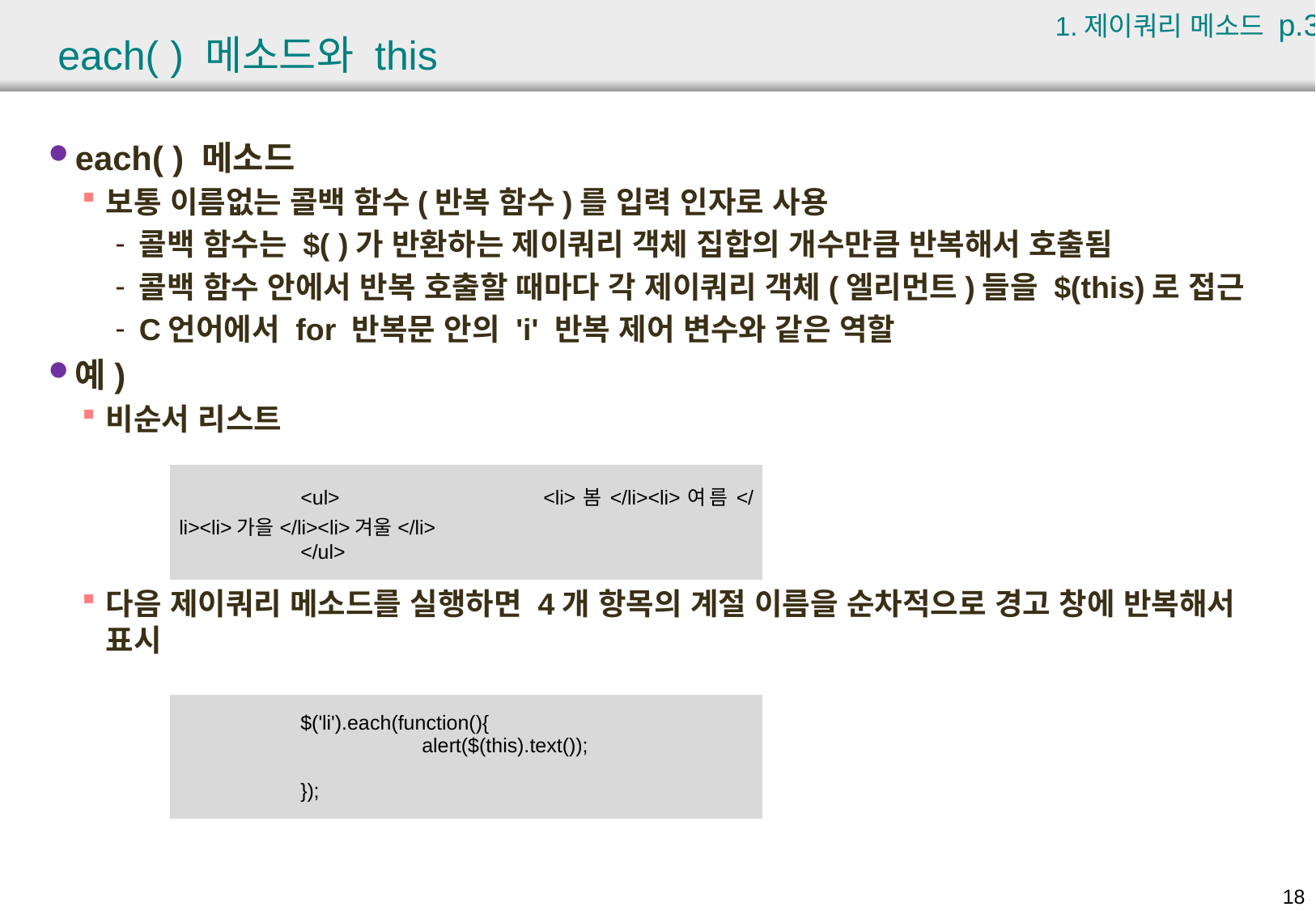

1.제이쿼리 메소드 p.376
# each( ) 메소드와 this
each( ) 메소드
보통 이름없는 콜백 함수(반복 함수)를 입력 인자로 사용
콜백 함수는 $( )가 반환하는 제이쿼리 객체 집합의 개수만큼 반복해서 호출됨
콜백 함수 안에서 반복 호출할 때마다 각 제이쿼리 객체(엘리먼트)들을 $(this)로 접근
C언어에서 for 반복문 안의 'i' 반복 제어 변수와 같은 역할
예)
비순서 리스트

다음 제이쿼리 메소드를 실행하면 4개 항목의 계절 이름을 순차적으로 경고 창에 반복해서 표시

| <ul> <li>봄</li><li>여름</li><li>가을</li><li>겨울</li> </ul> |
| --- |
| $('li').each(function(){ alert($(this).text()); }); |
| --- |